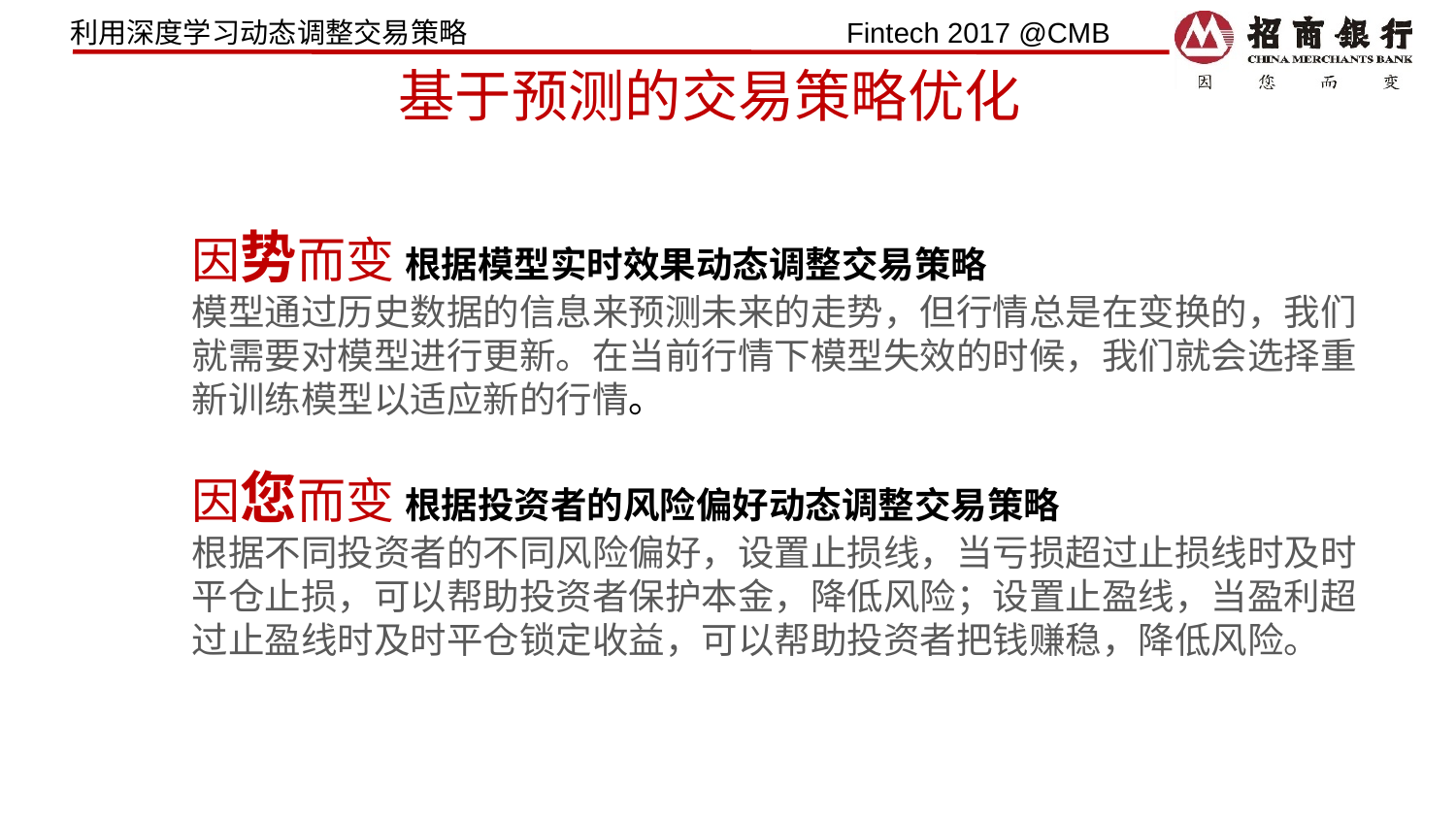

# 基于预测的交易策略优化
因势而变 根据模型实时效果动态调整交易策略
模型通过历史数据的信息来预测未来的走势，但行情总是在变换的，我们就需要对模型进行更新。在当前行情下模型失效的时候，我们就会选择重新训练模型以适应新的行情。
因您而变 根据投资者的风险偏好动态调整交易策略
根据不同投资者的不同风险偏好，设置止损线，当亏损超过止损线时及时平仓止损，可以帮助投资者保护本金，降低风险；设置止盈线，当盈利超过止盈线时及时平仓锁定收益，可以帮助投资者把钱赚稳，降低风险。